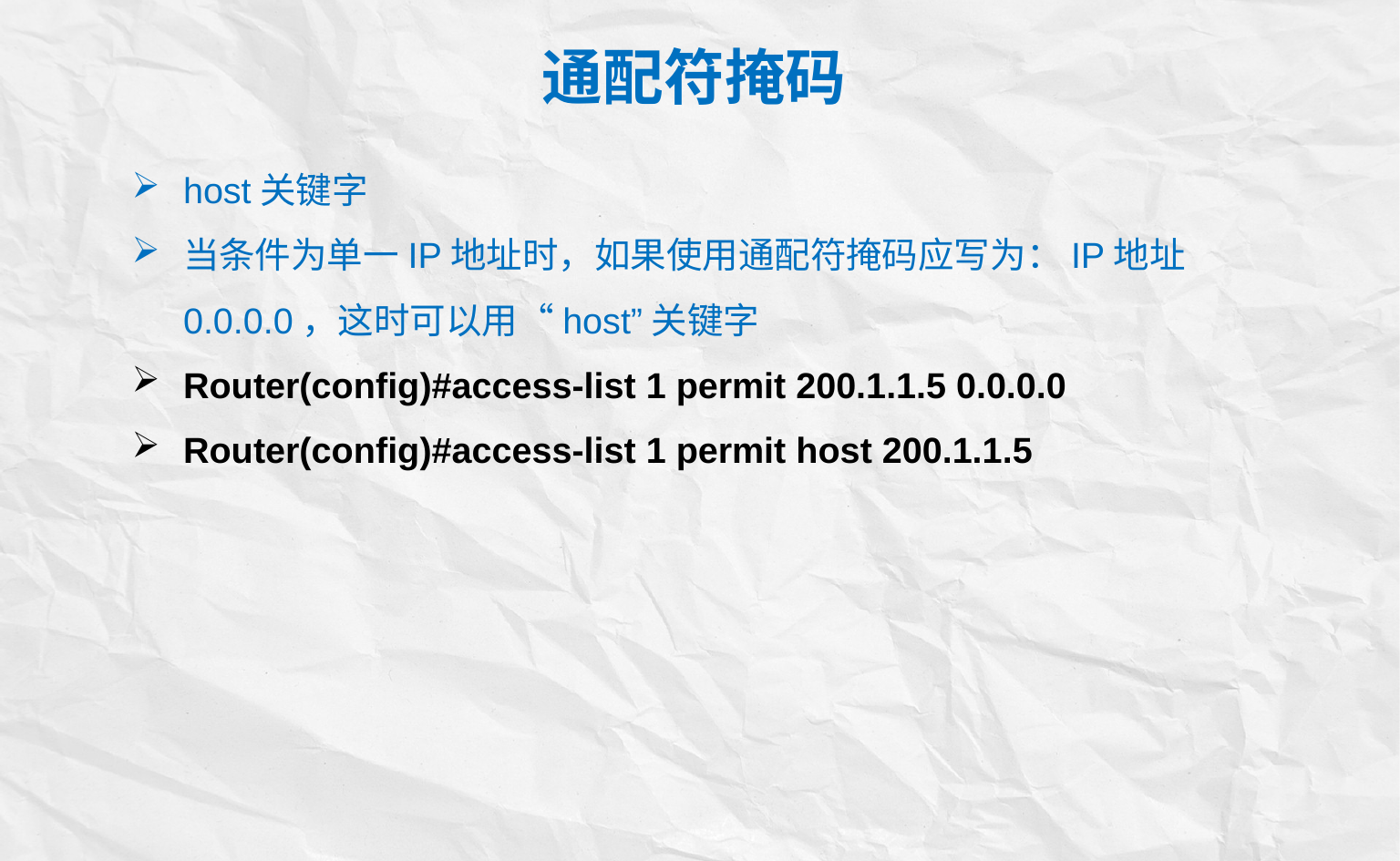

通配符掩码
host关键字
当条件为单一IP地址时，如果使用通配符掩码应写为：IP地址 0.0.0.0，这时可以用“host”关键字
Router(config)#access-list 1 permit 200.1.1.5 0.0.0.0
Router(config)#access-list 1 permit host 200.1.1.5

18